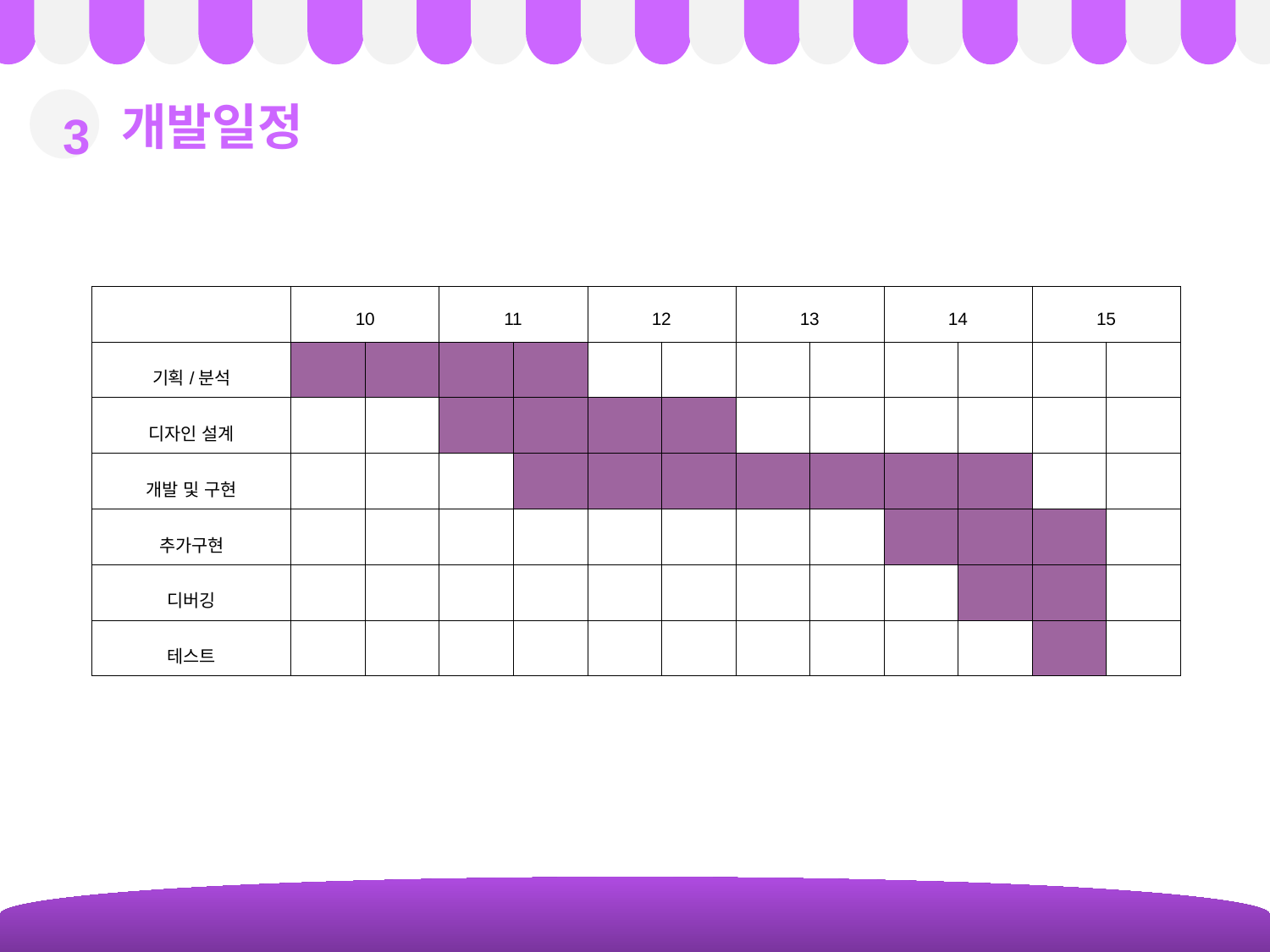

개발일정
3

|  | 10 |  | 11 |  | 12 |  | 13 |  | 14 |  | 15 |  |
| --- | --- | --- | --- | --- | --- | --- | --- | --- | --- | --- | --- | --- |
| 기획/분석 |  |  |  |  |  |  |  |  |  |  |  |  |
| 디자인 설계 |  |  |  |  |  |  |  |  |  |  |  |  |
| 개발 및 구현 |  |  |  |  |  |  |  |  |  |  |  |  |
| 추가구현 |  |  |  |  |  |  |  |  |  |  |  |  |
| 디버깅 |  |  |  |  |  |  |  |  |  |  |  |  |
| 테스트 |  |  |  |  |  |  |  |  |  |  |  |  |